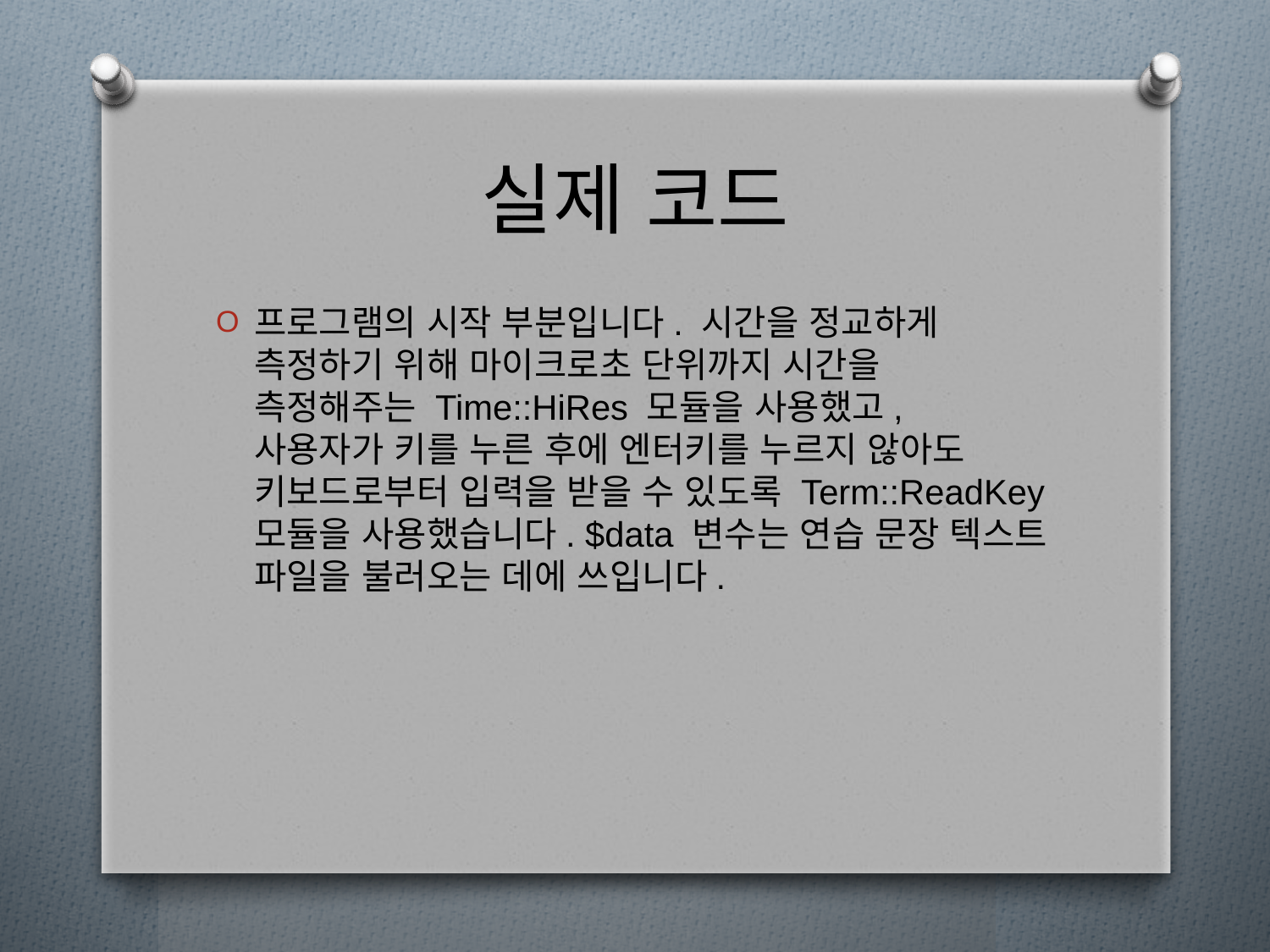

# 실제 코드
프로그램의 시작 부분입니다. 시간을 정교하게 측정하기 위해 마이크로초 단위까지 시간을 측정해주는 Time::HiRes 모듈을 사용했고, 사용자가 키를 누른 후에 엔터키를 누르지 않아도 키보드로부터 입력을 받을 수 있도록 Term::ReadKey 모듈을 사용했습니다. $data 변수는 연습 문장 텍스트 파일을 불러오는 데에 쓰입니다.